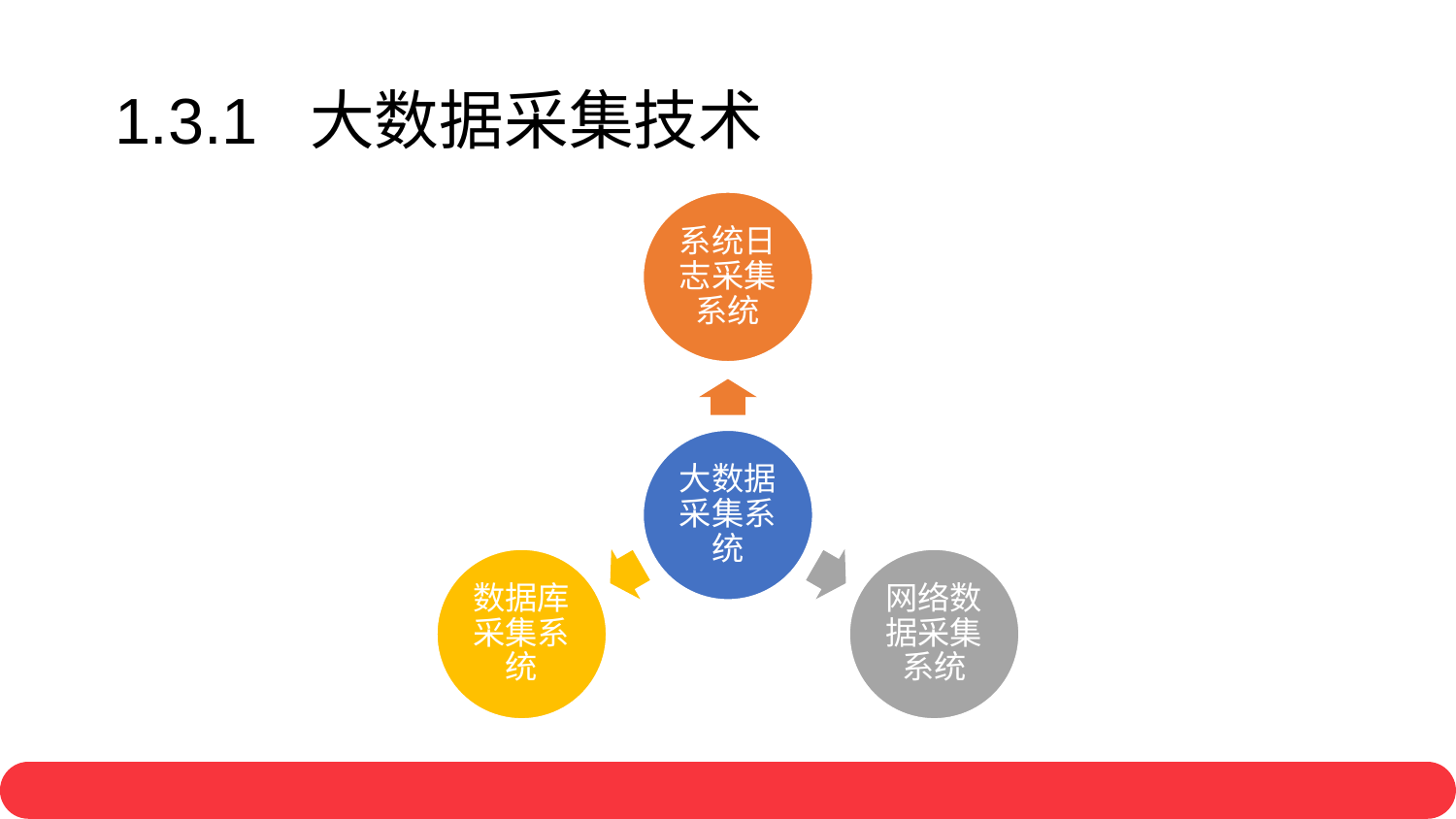

# 1.3.1  大数据采集技术
大数据采集系统

系统日志采集系统

网络数据采集系统

数据库采集系统